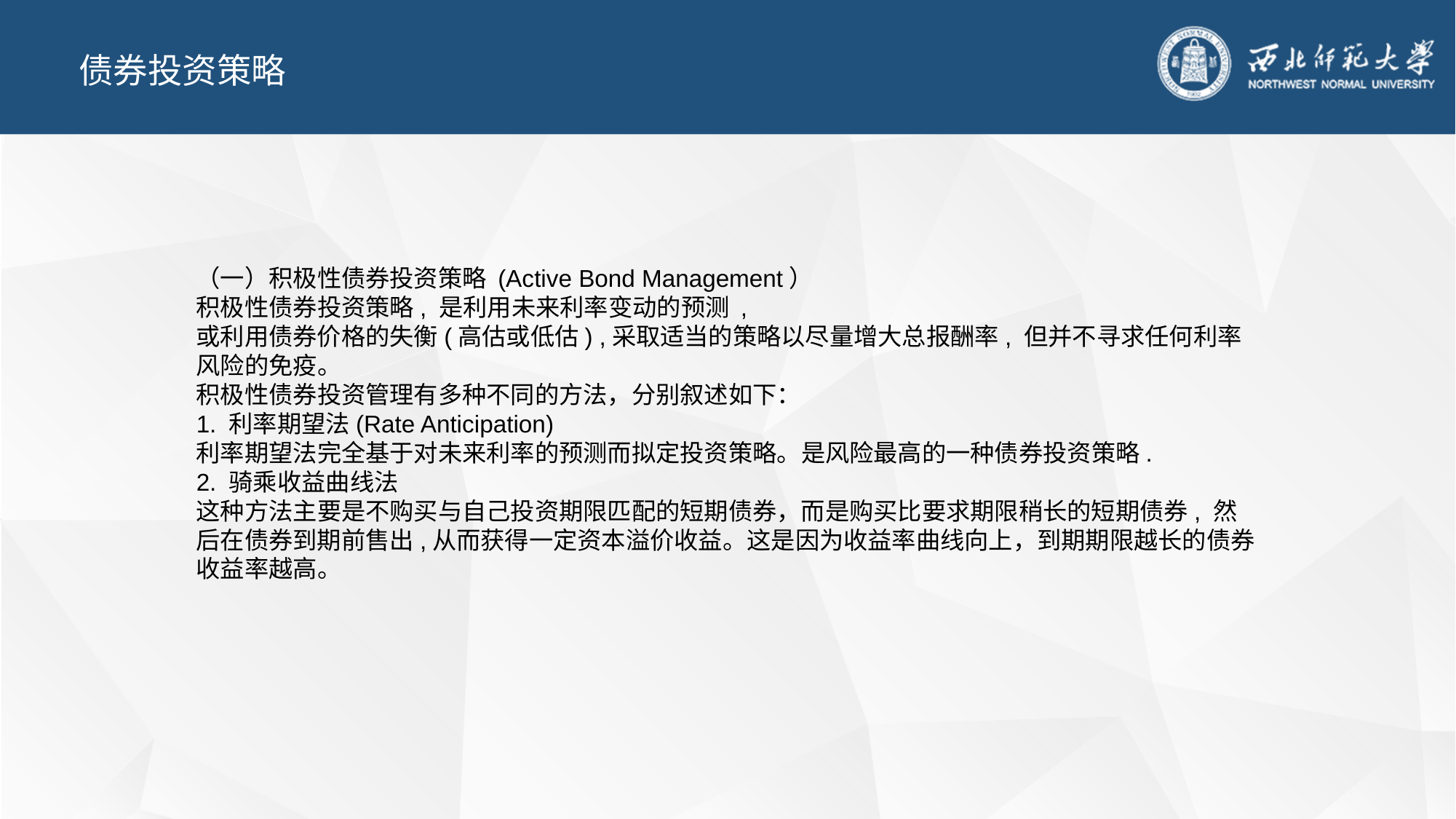

债券投资策略
（一）积极性债券投资策略 (Active Bond Management）
积极性债券投资策略, 是利用未来利率变动的预测 ,
或利用债券价格的失衡(高估或低估) ,采取适当的策略以尽量增大总报酬率, 但并不寻求任何利率风险的免疫。
积极性债券投资管理有多种不同的方法，分别叙述如下：
1. 利率期望法(Rate Anticipation)
利率期望法完全基于对未来利率的预测而拟定投资策略。是风险最高的一种债券投资策略.
2. 骑乘收益曲线法
这种方法主要是不购买与自己投资期限匹配的短期债券，而是购买比要求期限稍长的短期债券, 然后在债券到期前售出,从而获得一定资本溢价收益。这是因为收益率曲线向上，到期期限越长的债券收益率越高。